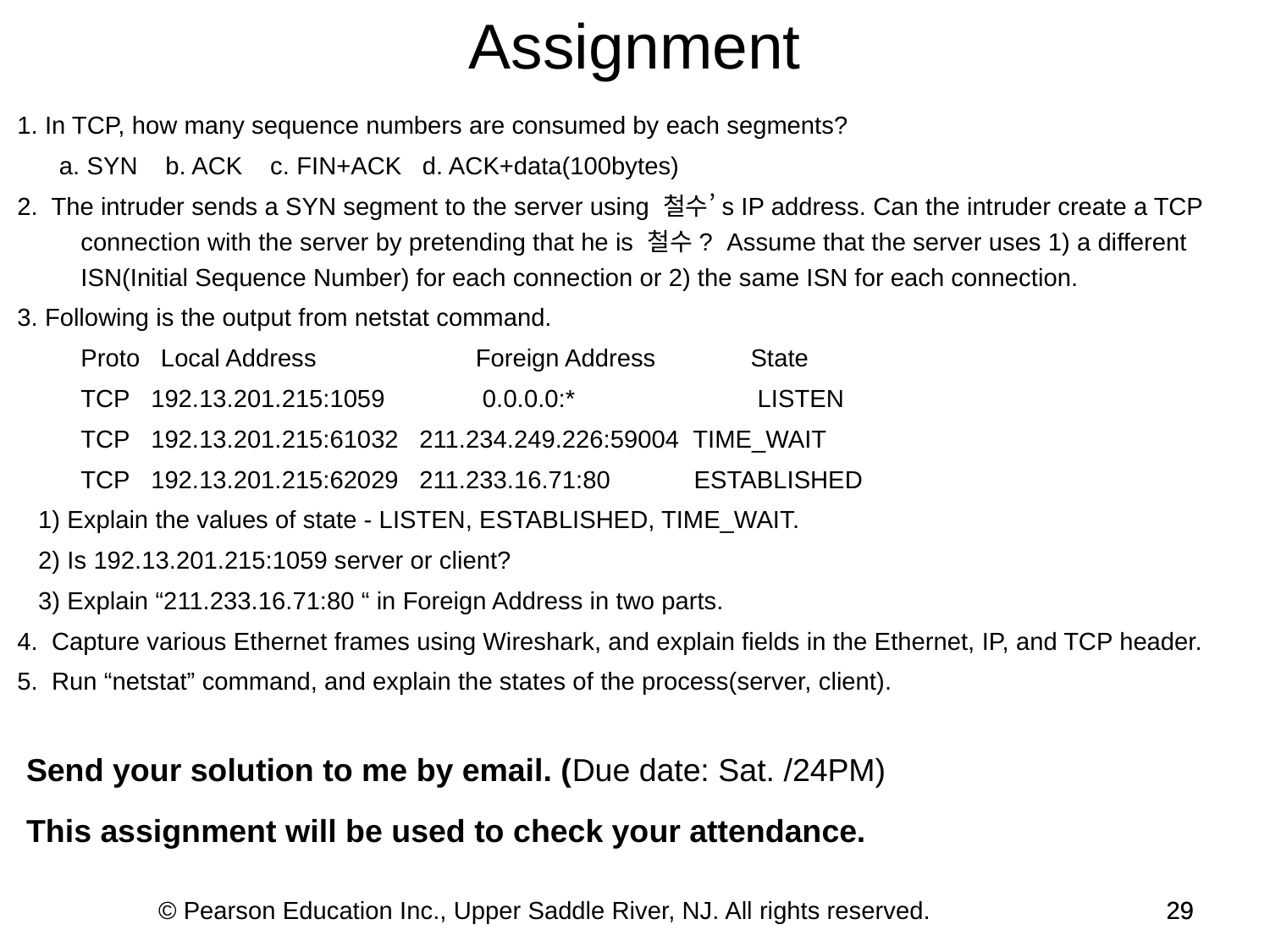

Assignment
1. In TCP, how many sequence numbers are consumed by each segments?
      a. SYN    b. ACK    c. FIN+ACK   d. ACK+data(100bytes)
2.  The intruder sends a SYN segment to the server using 철수’s IP address. Can the intruder create a TCP connection with the server by pretending that he is 철수?  Assume that the server uses 1) a different ISN(Initial Sequence Number) for each connection or 2) the same ISN for each connection.
3. Following is the output from netstat command.
  	Proto   Local Address       	  Foreign Address       	     State
	TCP   192.13.201.215:1059 	   0.0.0.0:*                 	      LISTEN
	TCP   192.13.201.215:61032   211.234.249.226:59004  TIME_WAIT
	TCP   192.13.201.215:62029   211.233.16.71:80            ESTABLISHED
   1) Explain the values of state - LISTEN, ESTABLISHED, TIME_WAIT.
   2) Is 192.13.201.215:1059 server or client?
   3) Explain “211.233.16.71:80 “ in Foreign Address in two parts.
4.  Capture various Ethernet frames using Wireshark, and explain fields in the Ethernet, IP, and TCP header.
5.  Run “netstat” command, and explain the states of the process(server, client).

 Send your solution to me by email. (Due date: Sat. /24PM)
 This assignment will be used to check your attendance.

© Pearson Education Inc., Upper Saddle River, NJ. All rights reserved.
29
29